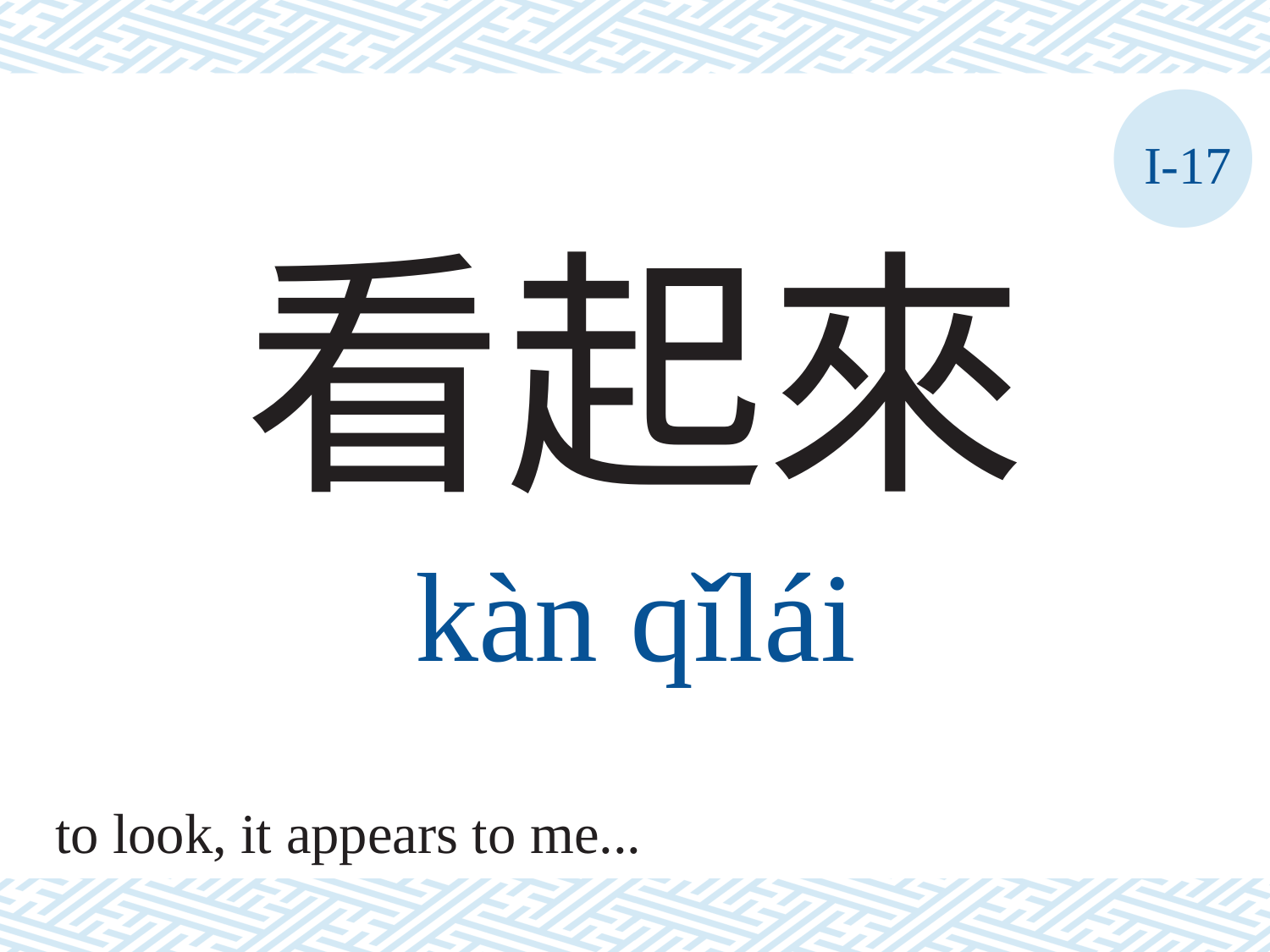

I-17
看起來
kàn	qǐlái
to look, it appears to me...